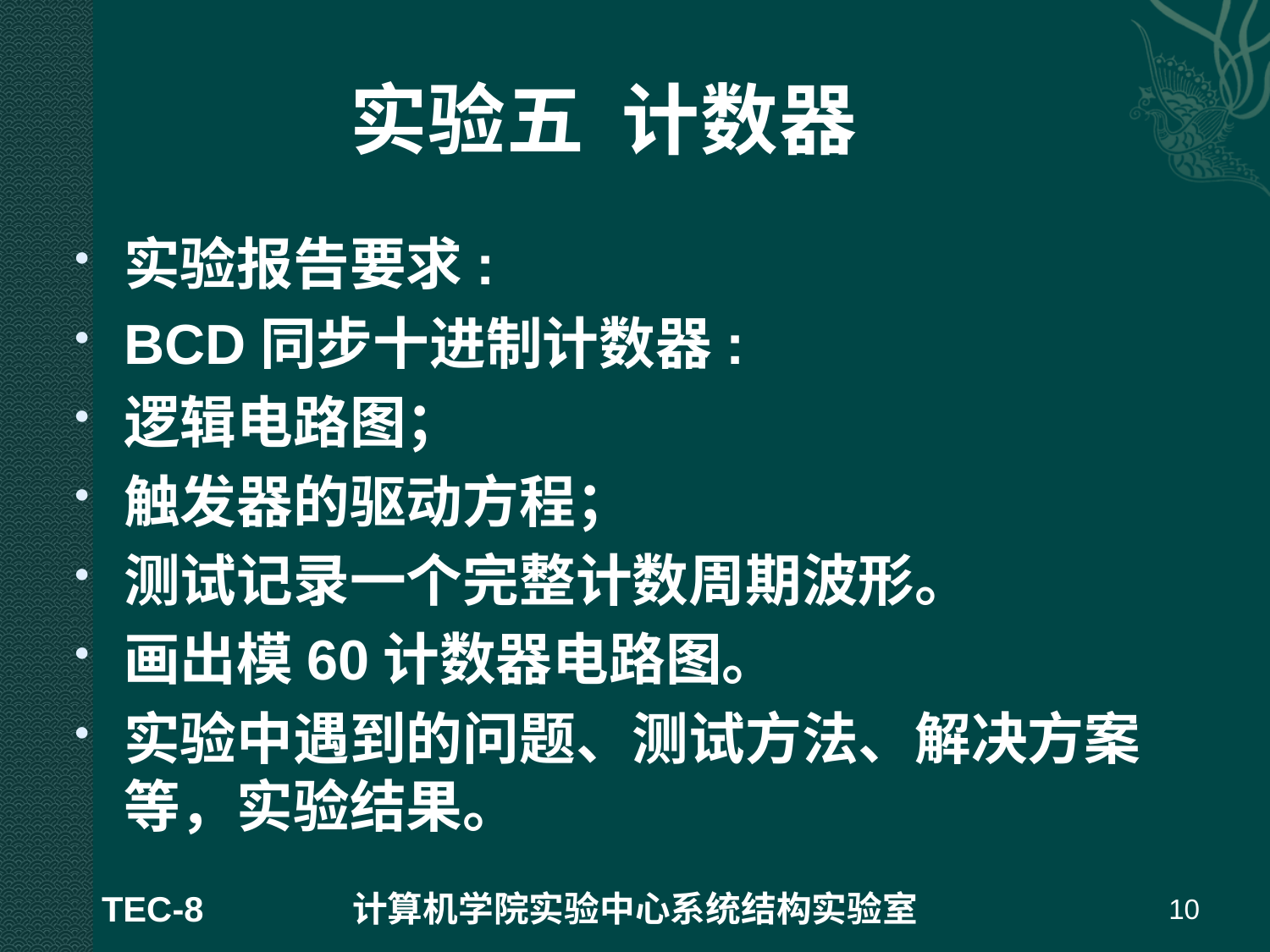

# 实验五  计数器
实验报告要求:
BCD同步十进制计数器:
逻辑电路图；
触发器的驱动方程；
测试记录一个完整计数周期波形。
画出模60计数器电路图。
实验中遇到的问题、测试方法、解决方案等，实验结果。

TEC-8
计算机学院实验中心系统结构实验室
10